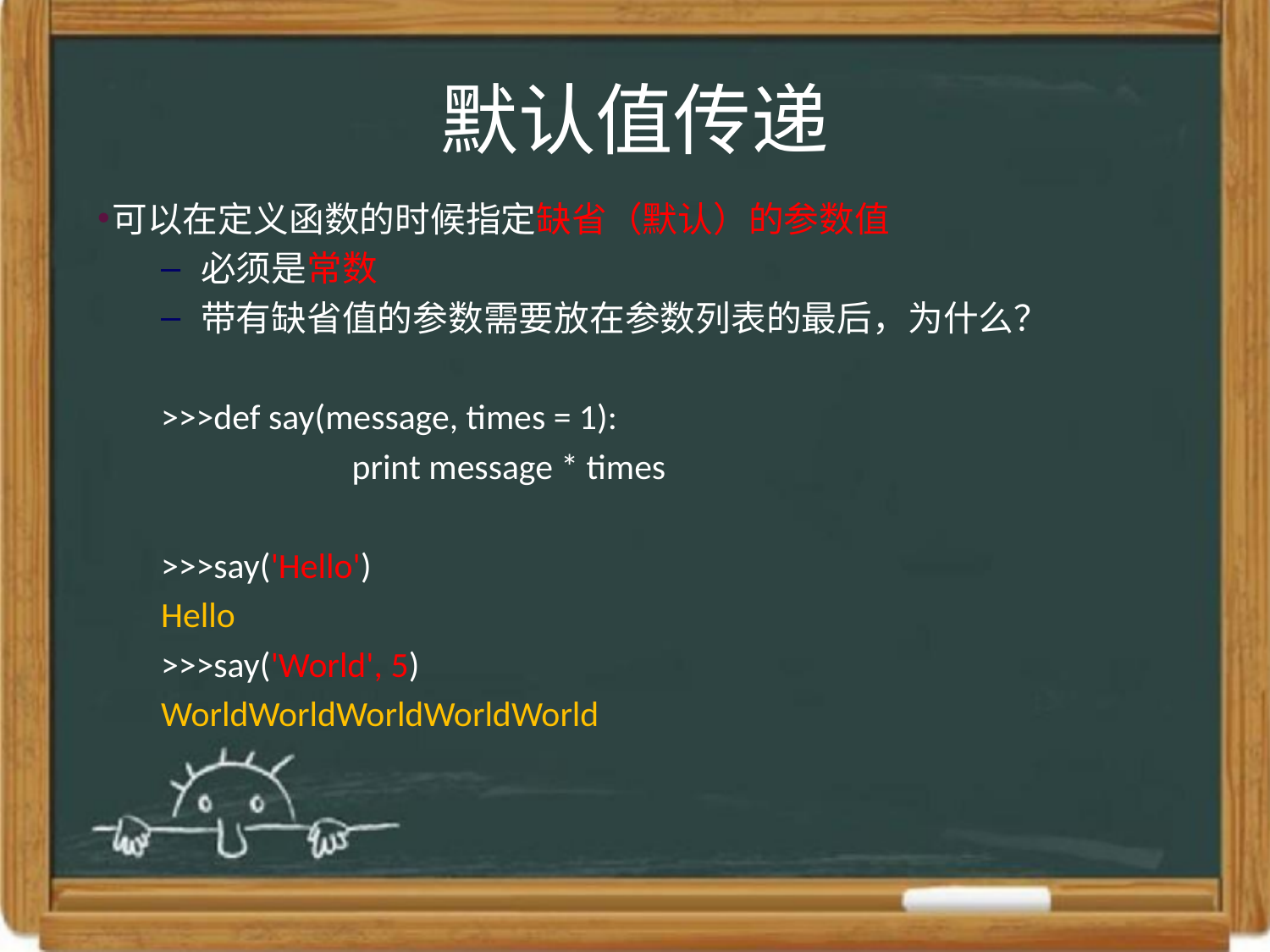

# 默认值传递
可以在定义函数的时候指定缺省（默认）的参数值
必须是常数
带有缺省值的参数需要放在参数列表的最后，为什么？

>>>def say(message, times = 1):
		   print message * times

>>>say('Hello')
Hello
>>>say('World', 5)
WorldWorldWorldWorldWorld